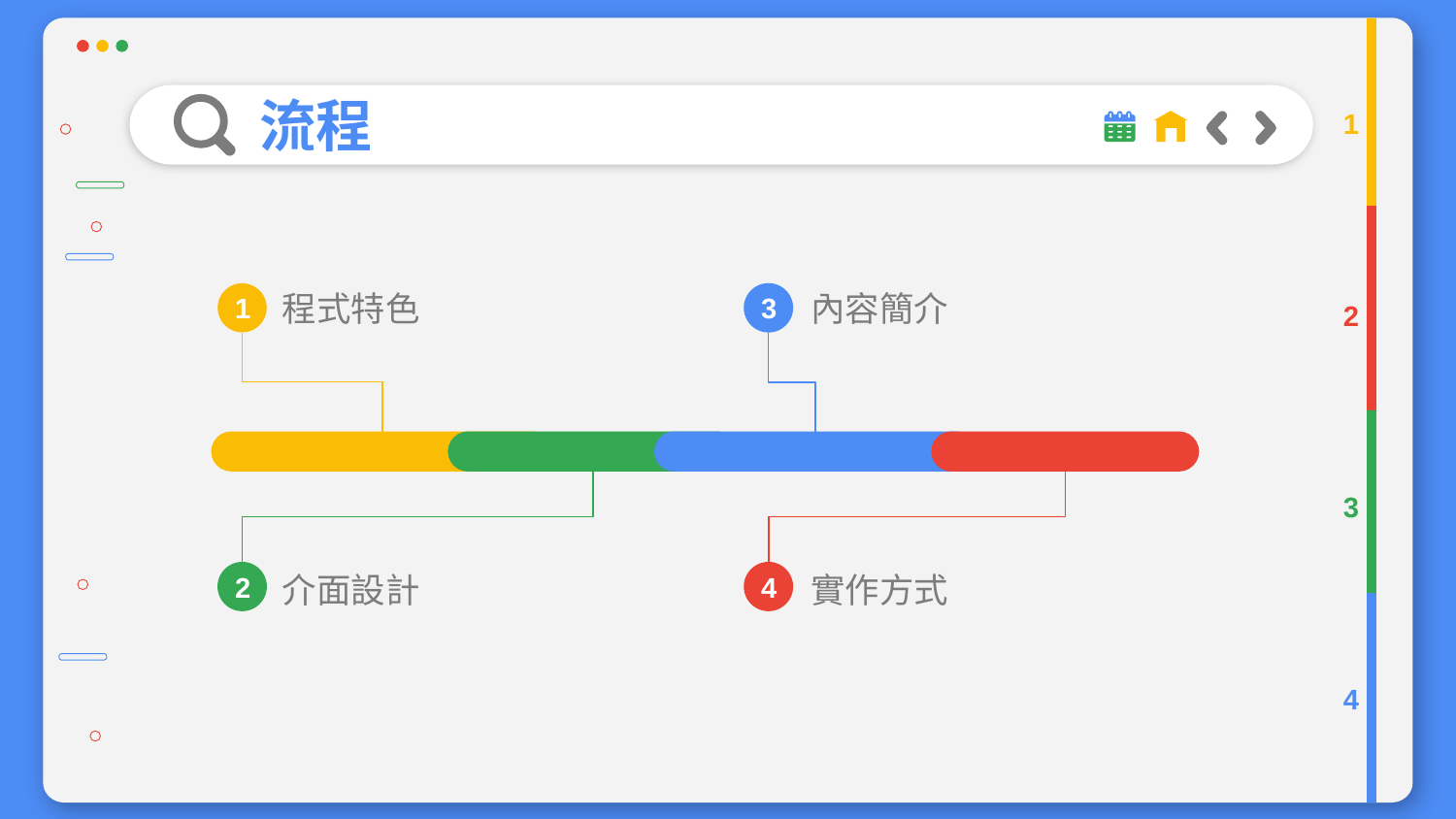

流程
1

程式特色
內容簡介
3
1
2

3

介面設計
實作方式
2
4
4